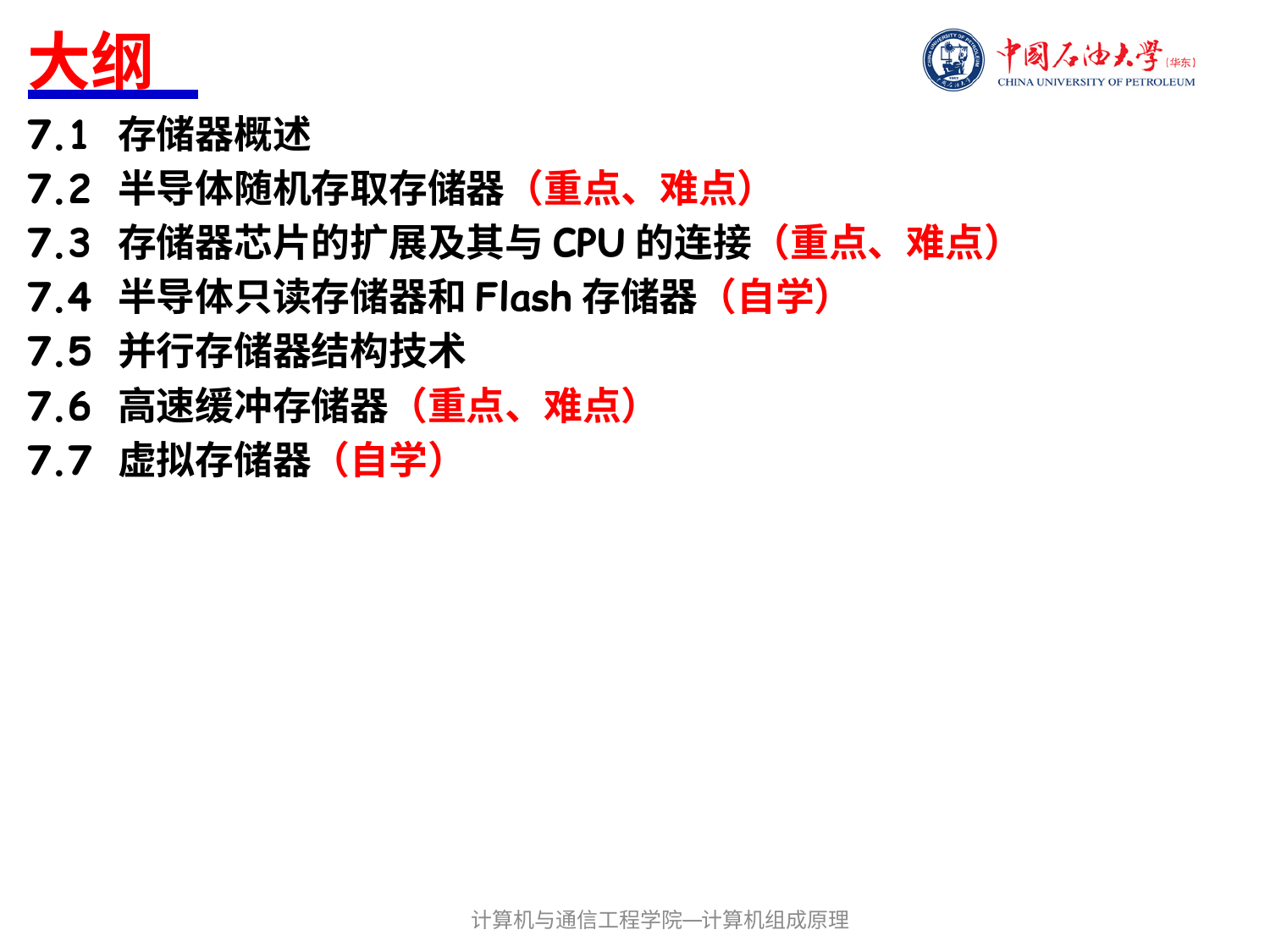

# 大纲
7.1 存储器概述
7.2 半导体随机存取存储器（重点、难点）
7.3 存储器芯片的扩展及其与CPU的连接（重点、难点）
7.4 半导体只读存储器和Flash存储器（自学）
7.5 并行存储器结构技术
7.6 高速缓冲存储器（重点、难点）
7.7 虚拟存储器（自学）

计算机与通信工程学院—计算机组成原理
2